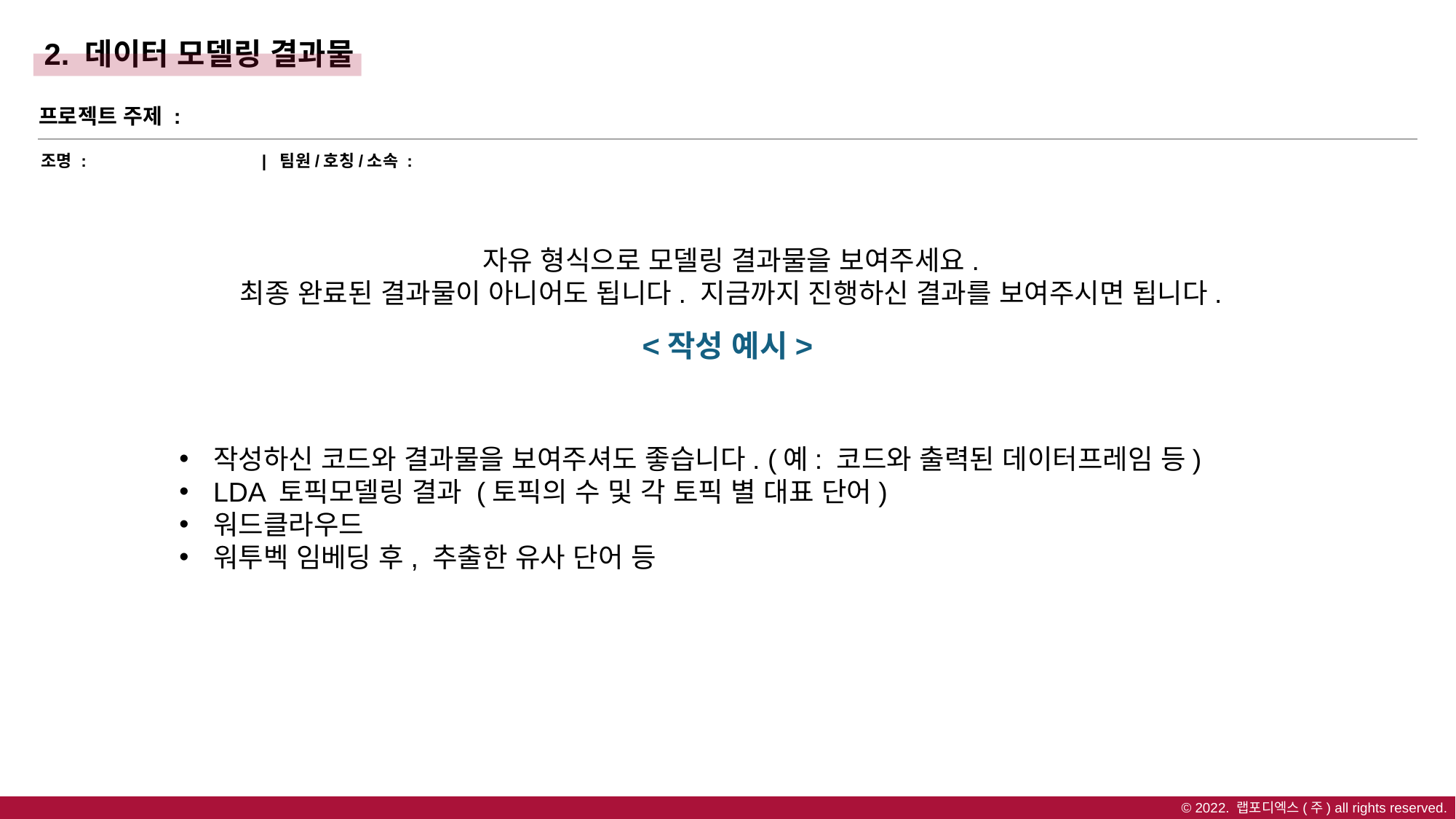

2. 데이터 모델링 결과물

프로젝트 주제 :
조명 :
|  팀원/호칭/소속 :
자유 형식으로 모델링 결과물을 보여주세요.
최종 완료된 결과물이 아니어도 됩니다. 지금까지 진행하신 결과를 보여주시면 됩니다.
<작성 예시>

작성하신 코드와 결과물을 보여주셔도 좋습니다. (예: 코드와 출력된 데이터프레임 등)
LDA 토픽모델링 결과 (토픽의 수 및 각 토픽 별 대표 단어)
워드클라우드
워투벡 임베딩 후, 추출한 유사 단어 등
© 2022. 랩포디엑스(주) all rights reserved.